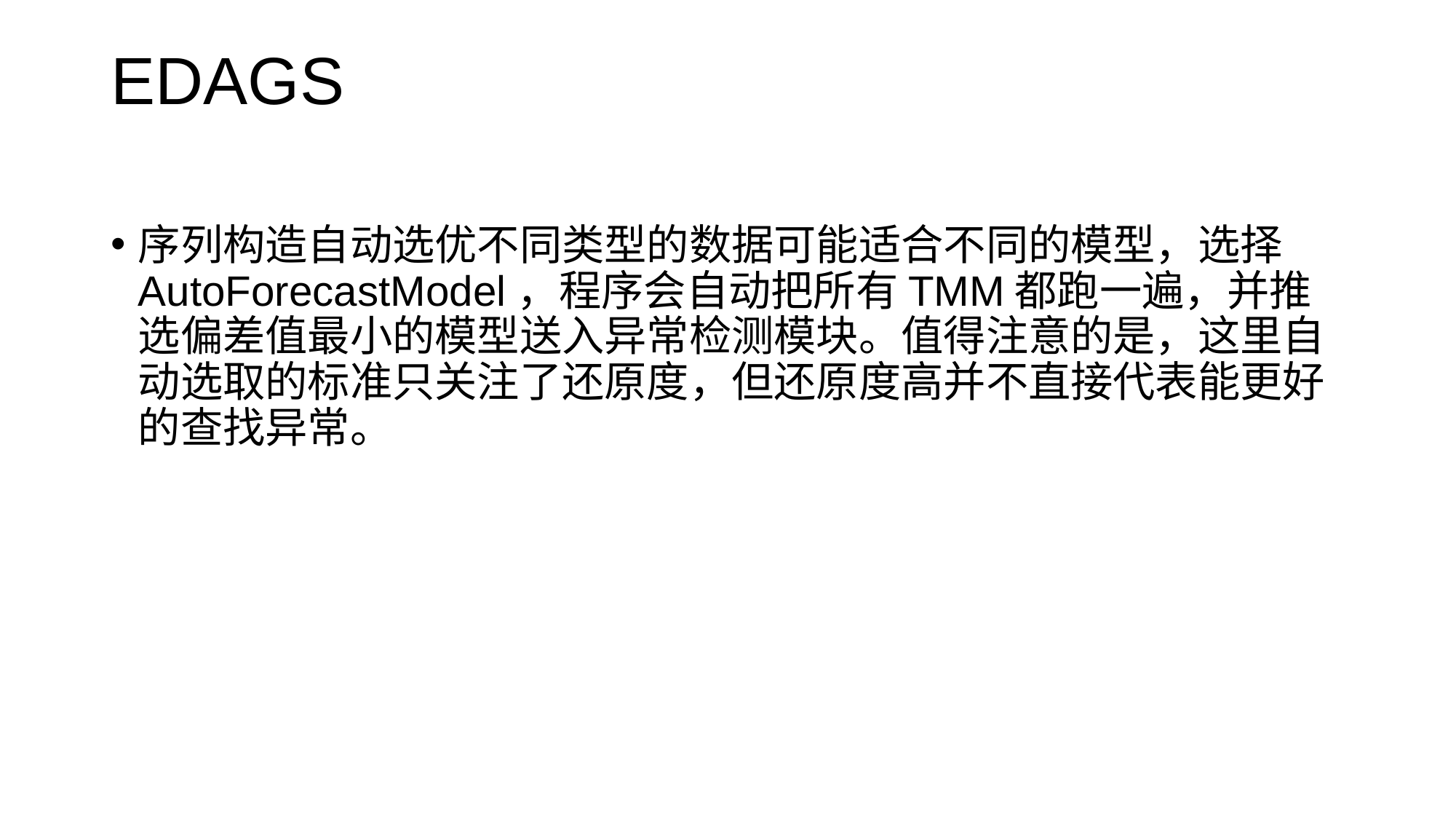

# EDAGS
序列构造自动选优不同类型的数据可能适合不同的模型，选择AutoForecastModel，程序会自动把所有TMM都跑一遍，并推选偏差值最小的模型送入异常检测模块。值得注意的是，这里自动选取的标准只关注了还原度，但还原度高并不直接代表能更好的查找异常。